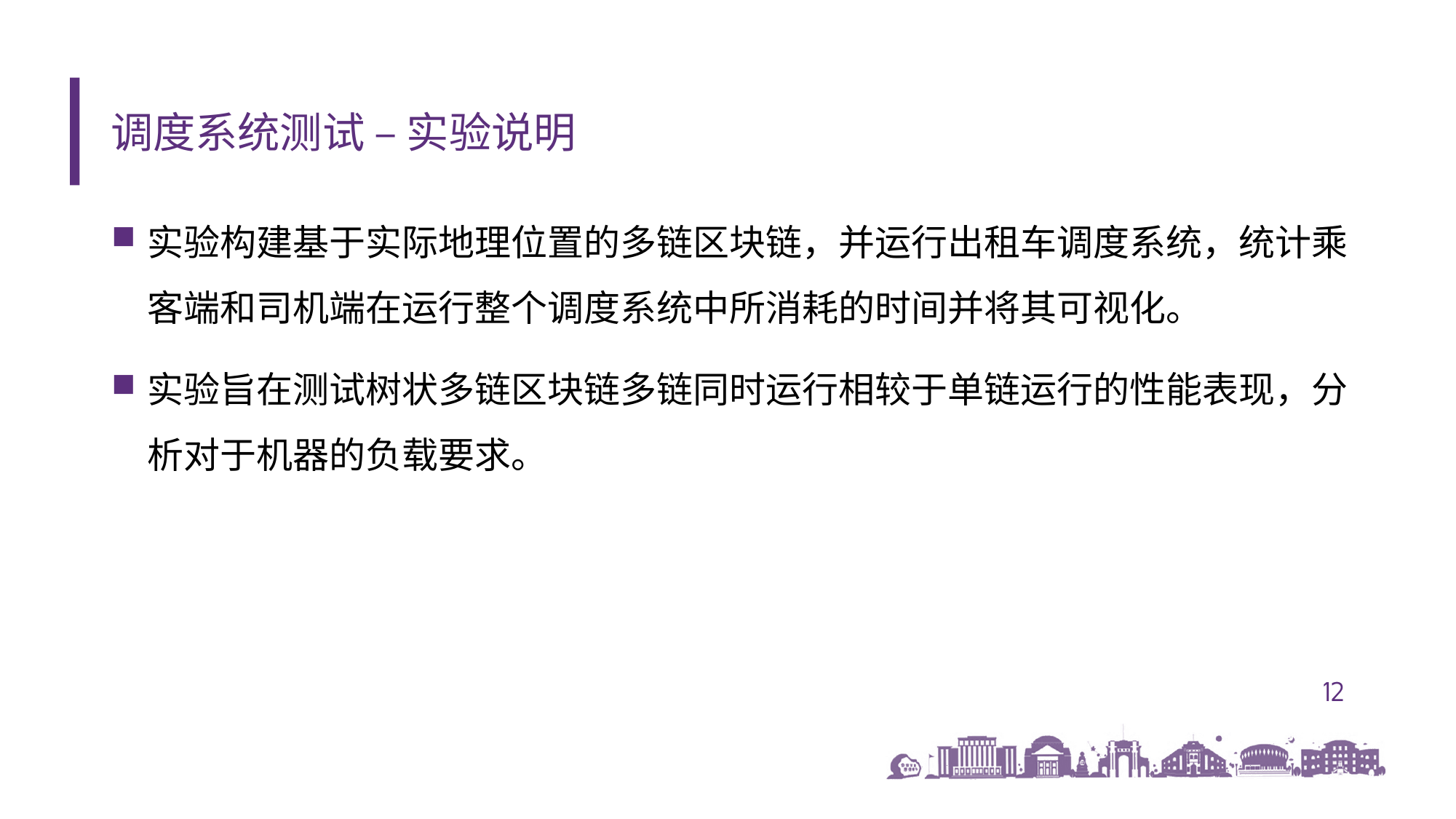

# 调度系统测试 – 实验说明
实验构建基于实际地理位置的多链区块链，并运行出租车调度系统，统计乘客端和司机端在运行整个调度系统中所消耗的时间并将其可视化。
实验旨在测试树状多链区块链多链同时运行相较于单链运行的性能表现，分析对于机器的负载要求。
12